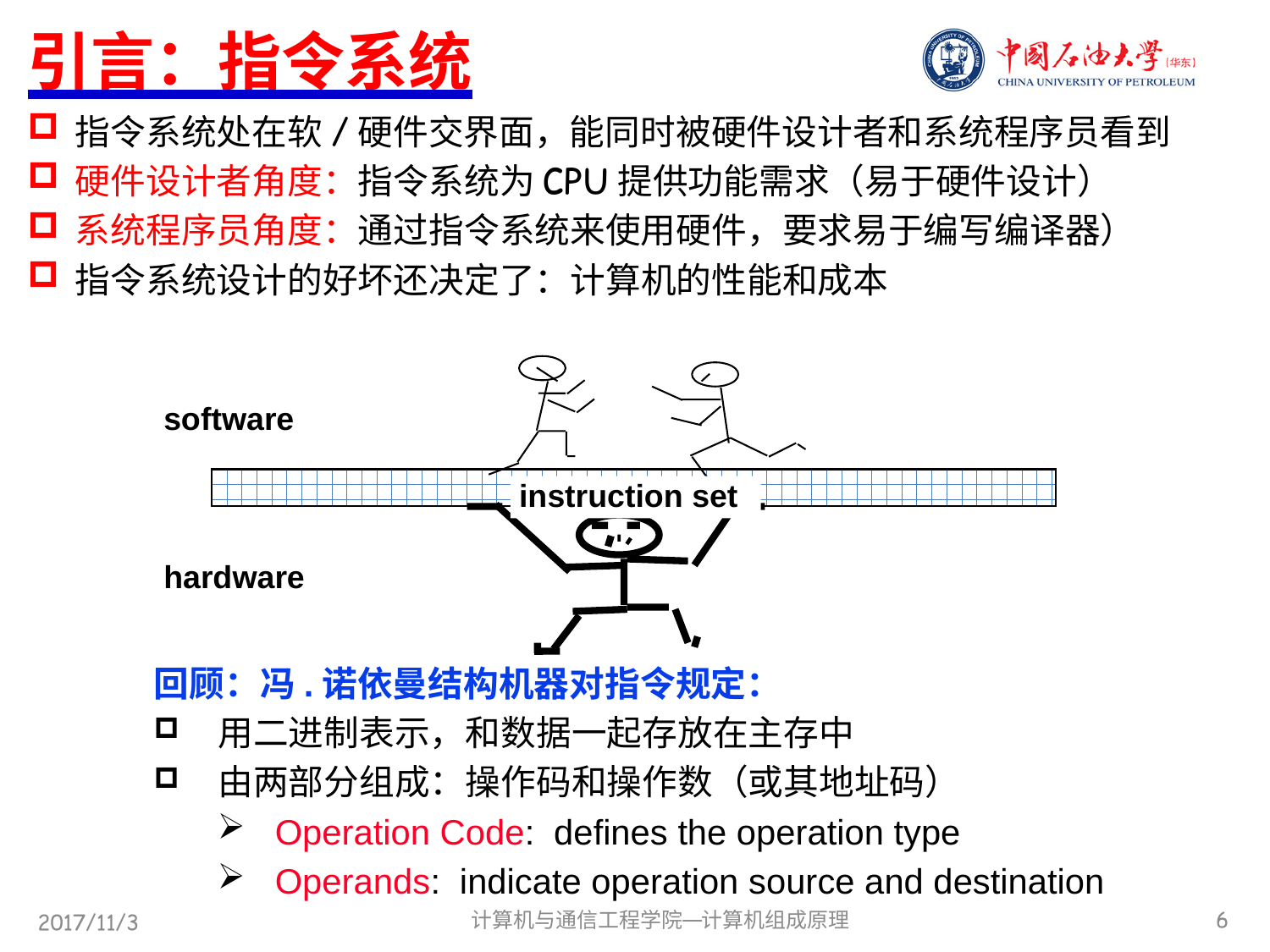

# 引言：指令系统
指令系统处在软/硬件交界面，能同时被硬件设计者和系统程序员看到
硬件设计者角度：指令系统为CPU提供功能需求（易于硬件设计）
系统程序员角度：通过指令系统来使用硬件，要求易于编写编译器）
指令系统设计的好坏还决定了：计算机的性能和成本

software

instruction set

hardware

回顾：冯.诺依曼结构机器对指令规定：
 用二进制表示，和数据一起存放在主存中
 由两部分组成：操作码和操作数（或其地址码）
 Operation Code:  defines the operation type
 Operands:  indicate operation source and destination
计算机与通信工程学院—计算机组成原理
6
2017/11/3